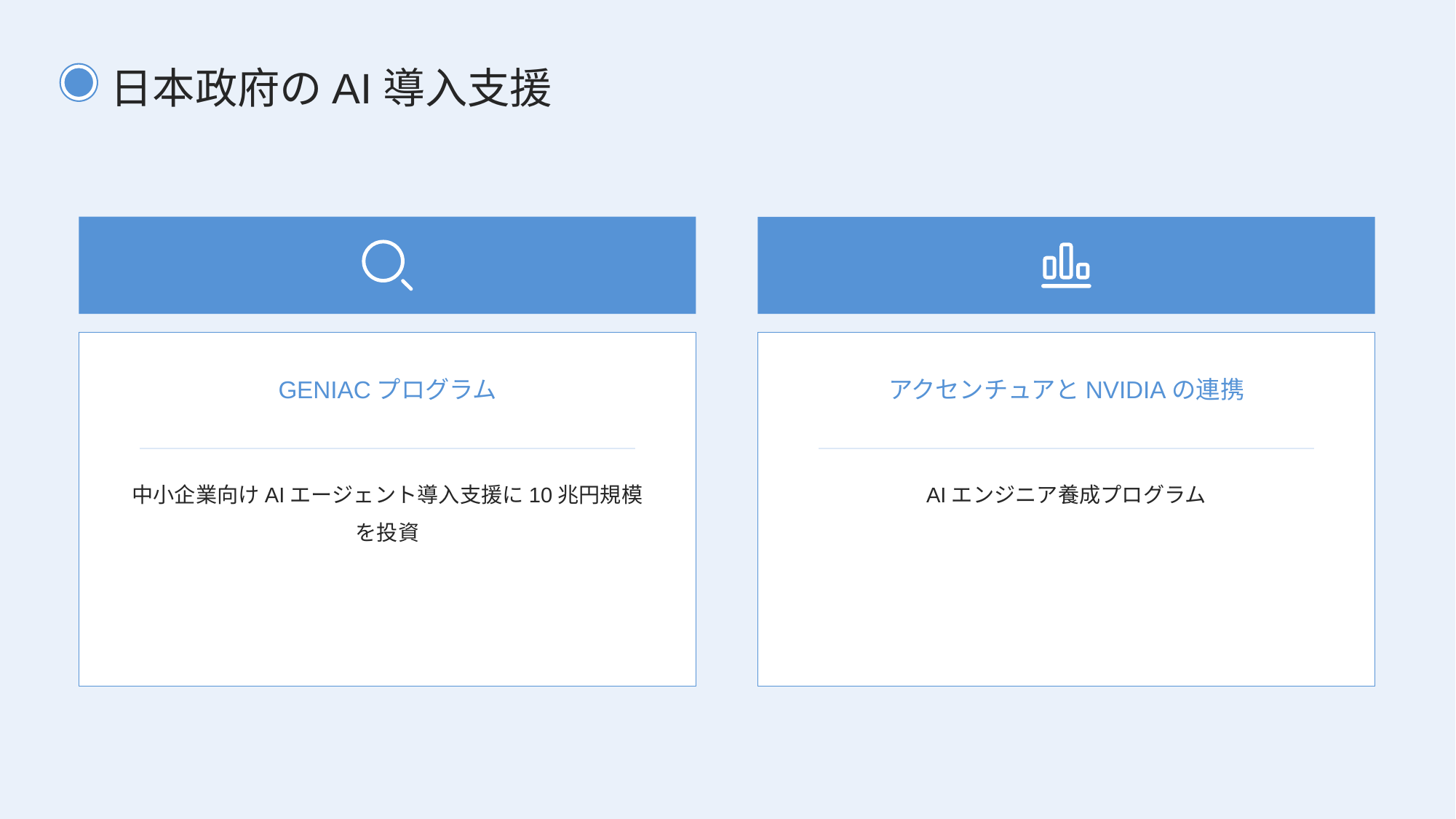

日本政府のAI導入支援

GENIACプログラム
アクセンチュアとNVIDIAの連携
中小企業向けAIエージェント導入支援に10兆円規模を投資
AIエンジニア養成プログラム